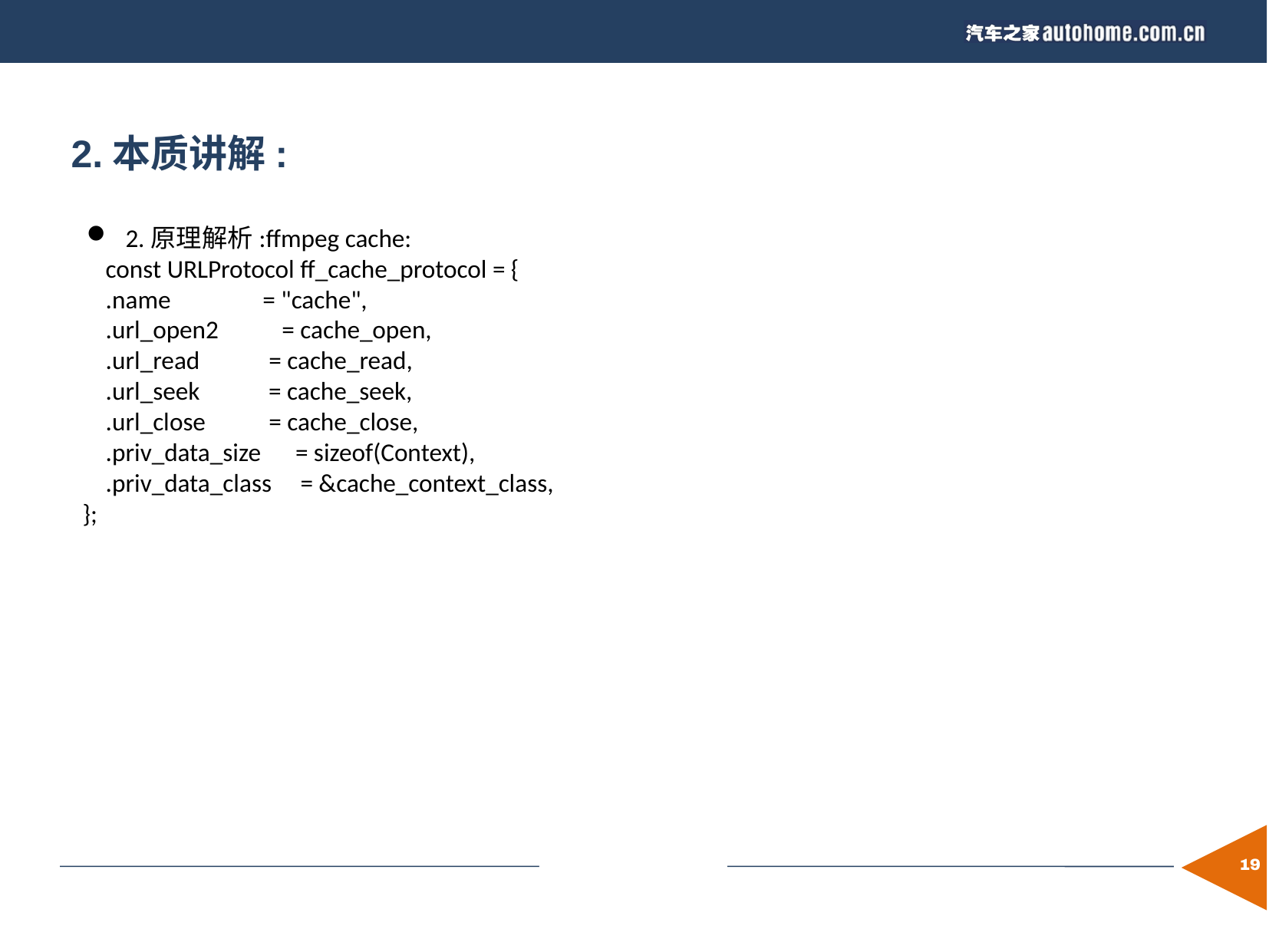

2.本质讲解:
2.原理解析:ffmpeg cache:
      const URLProtocol ff_cache_protocol = {
      .name                = "cache",
      .url_open2           = cache_open,
      .url_read            = cache_read,
      .url_seek            = cache_seek,
      .url_close           = cache_close,
      .priv_data_size      = sizeof(Context),
      .priv_data_class     = &cache_context_class,
  };
19